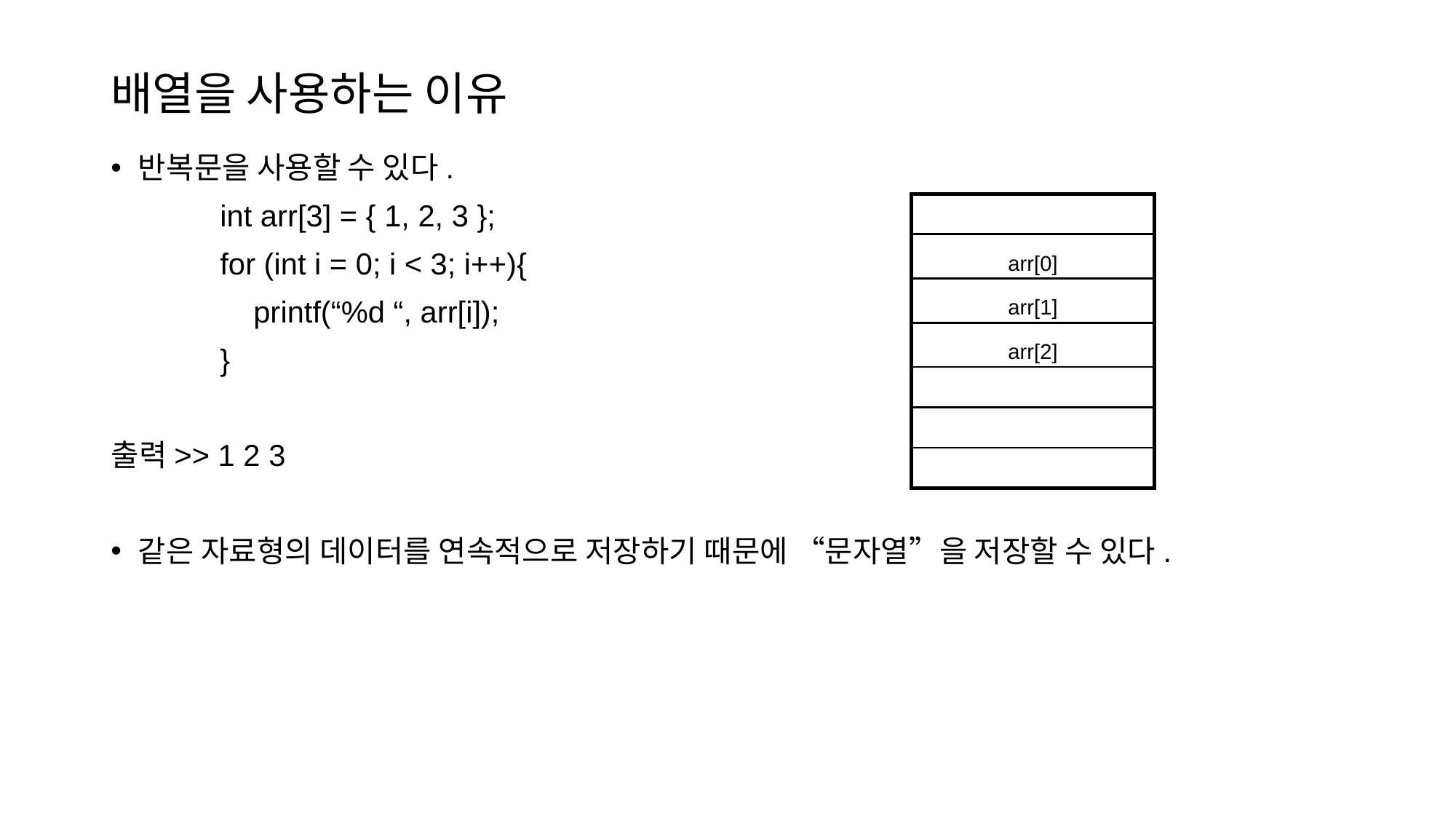

# 배열을 사용하는 이유
반복문을 사용할 수 있다.
	int arr[3] = { 1, 2, 3 };
	for (int i = 0; i < 3; i++){
	    printf(“%d “, arr[i]);
	}

출력>> 1 2 3

같은 자료형의 데이터를 연속적으로 저장하기 때문에 “문자열”을 저장할 수 있다.
|  |
| --- |
| arr[0] |
| arr[1] |
| arr[2] |
|  |
|  |
|  |